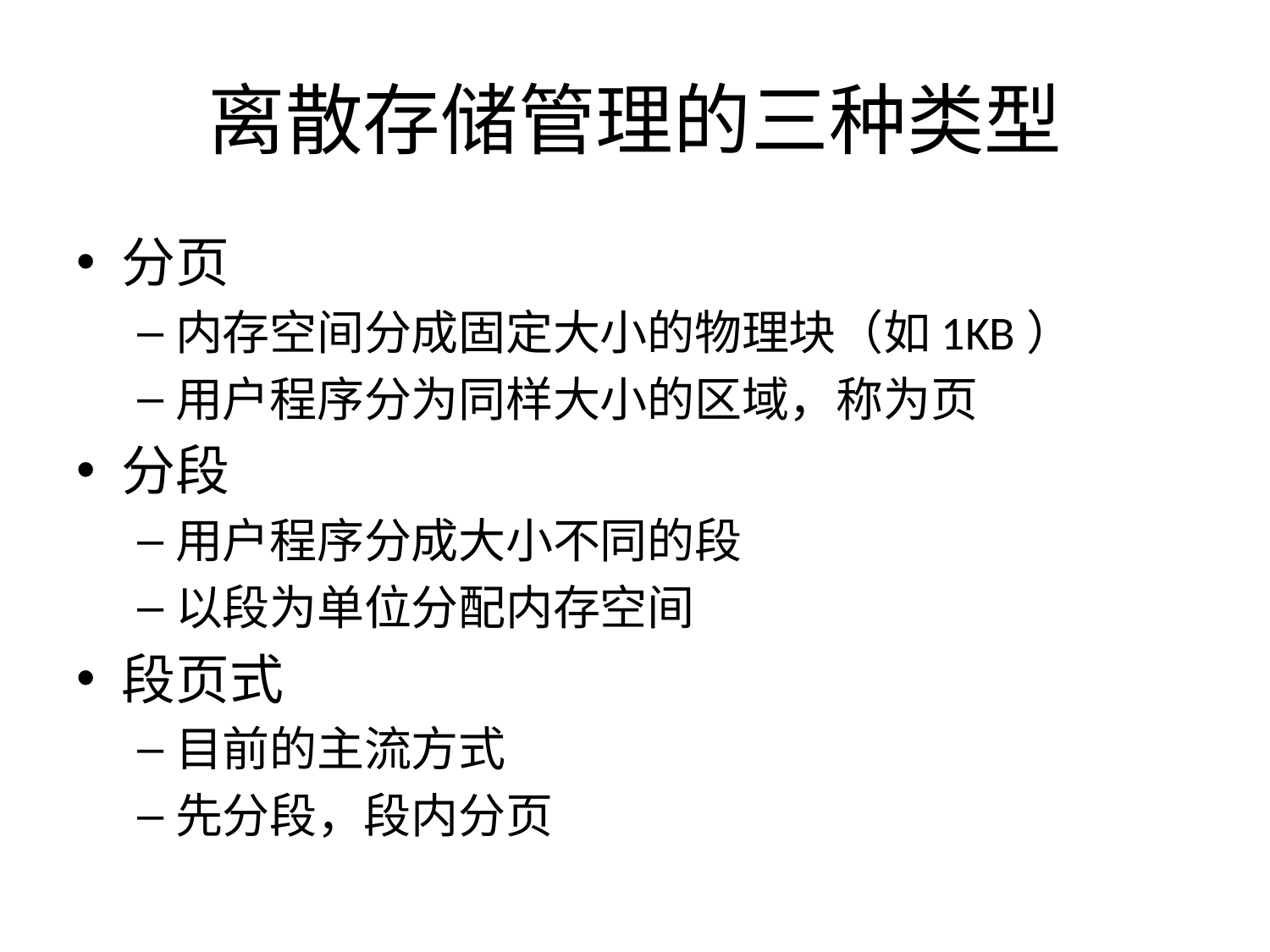

# 离散存储管理的三种类型
分页
内存空间分成固定大小的物理块（如1KB）
用户程序分为同样大小的区域，称为页
分段
用户程序分成大小不同的段
以段为单位分配内存空间
段页式
目前的主流方式
先分段，段内分页